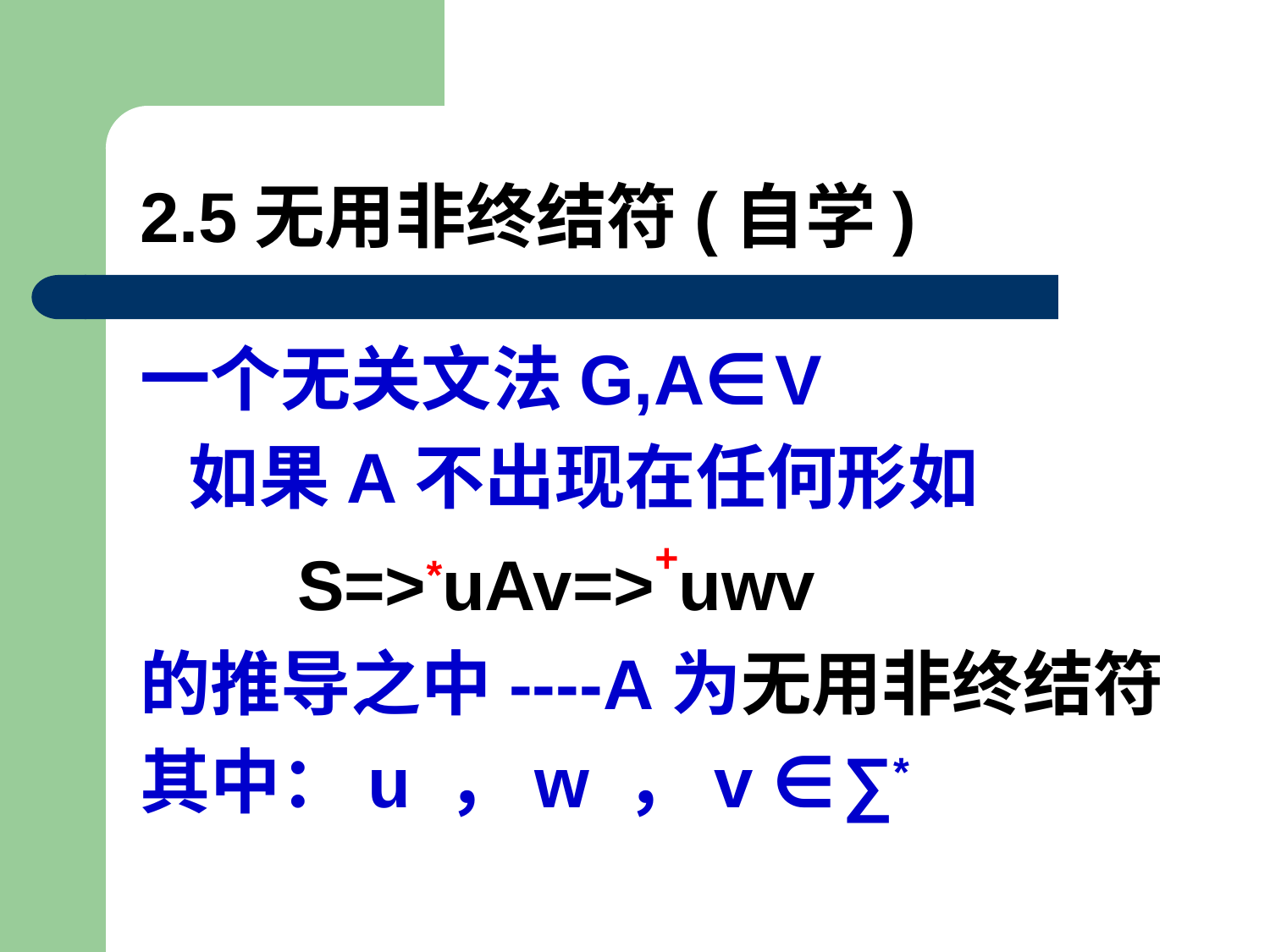

# 2.5无用非终结符(自学)
一个无关文法G,A∈V
  如果A不出现在任何形如
        S=>*uAv=>+uwv
的推导之中----A为无用非终结符
其中：u ，w ，v ∈∑*